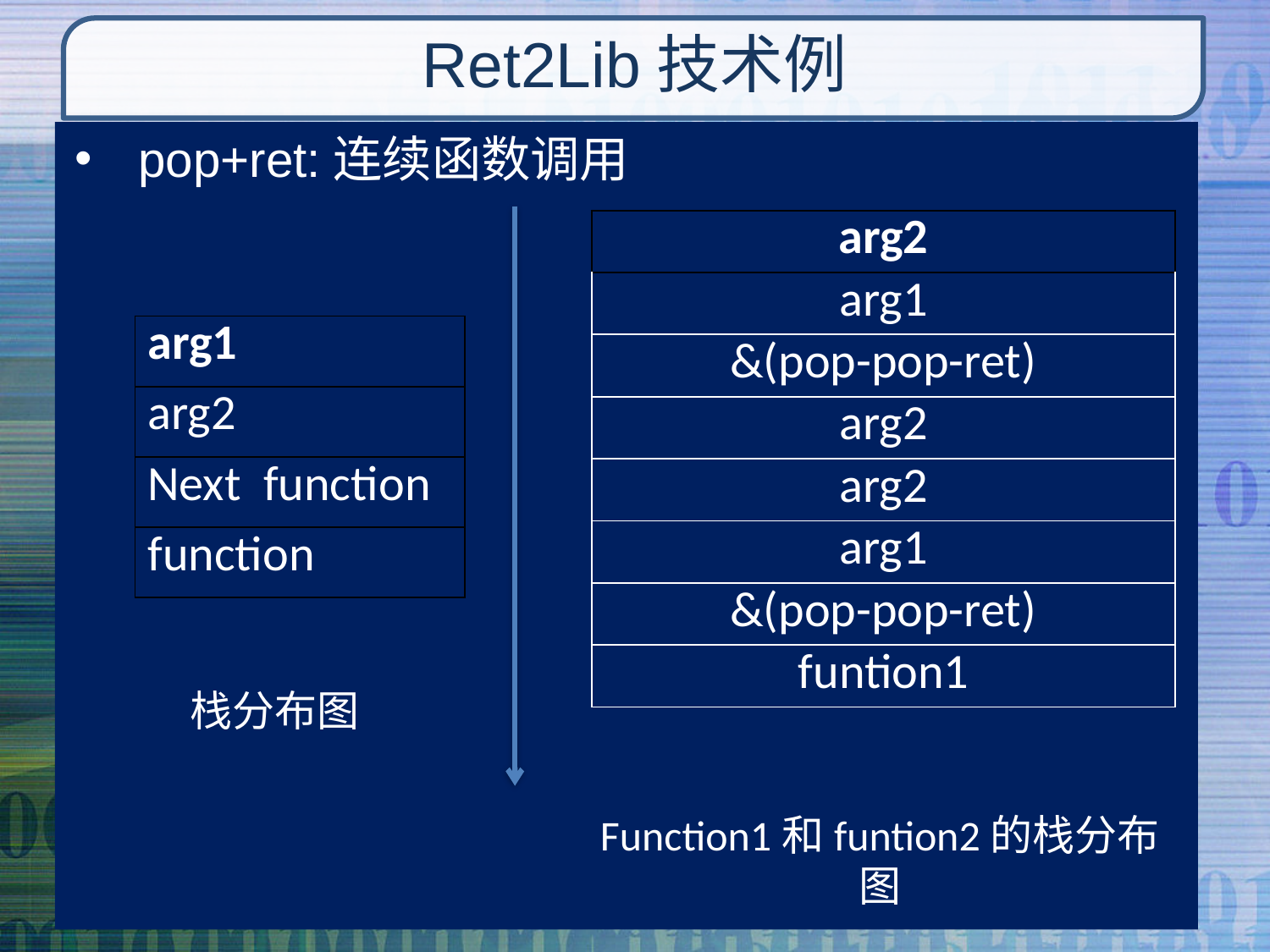

# Ret2Lib技术例
pop+ret:连续函数调用
| arg2 |
| --- |
| arg1 |
| &(pop-pop-ret) |
| arg2 |
| arg2 |
| arg1 |
| &(pop-pop-ret) |
| funtion1 |
| arg1 |
| --- |
| arg2 |
| Next function |
| function |
栈分布图
Function1和funtion2的栈分布图